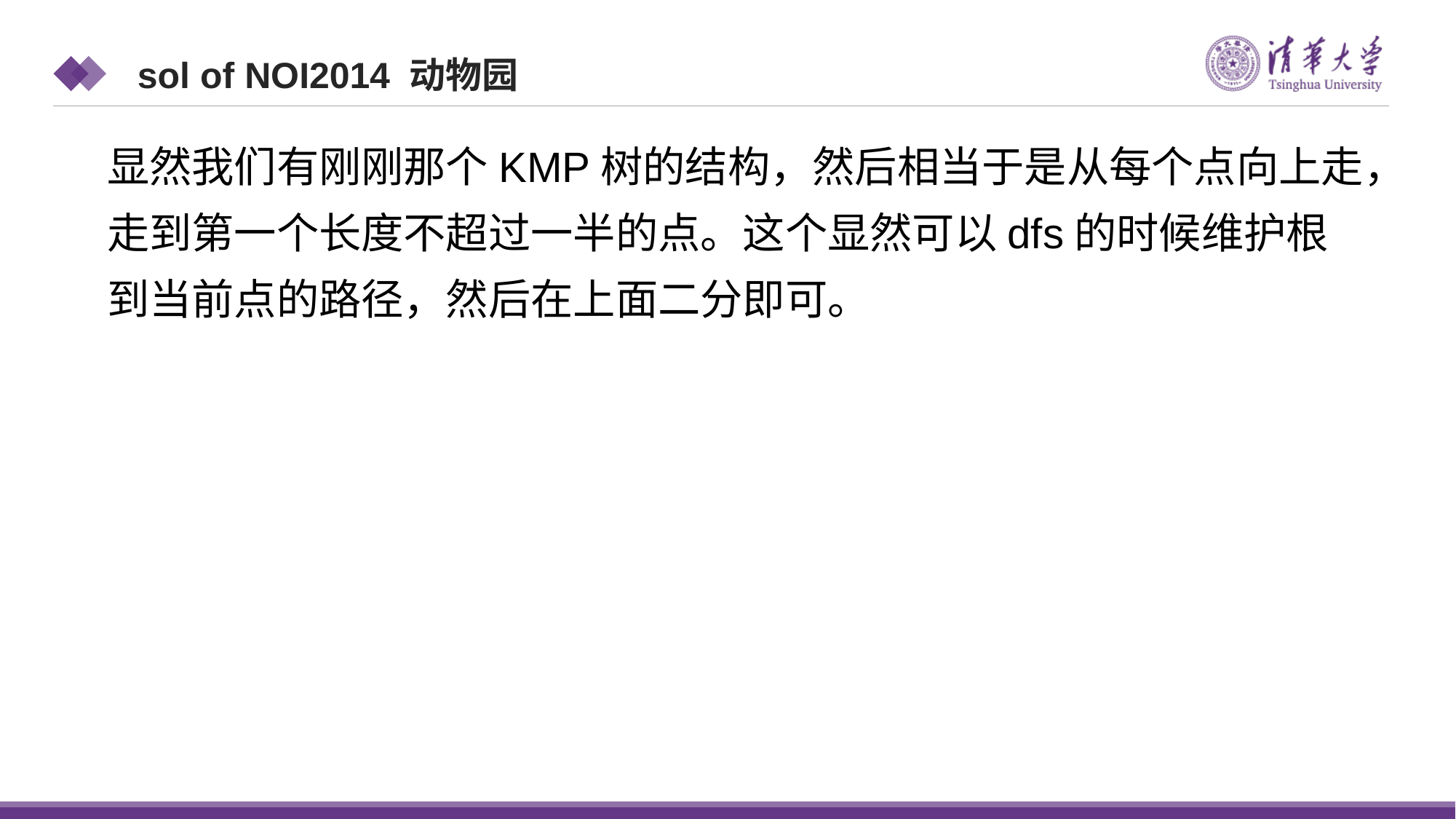

sol of NOI2014 动物园
显然我们有刚刚那个KMP树的结构，然后相当于是从每个点向上走，走到第一个长度不超过一半的点。这个显然可以dfs的时候维护根到当前点的路径，然后在上面二分即可。